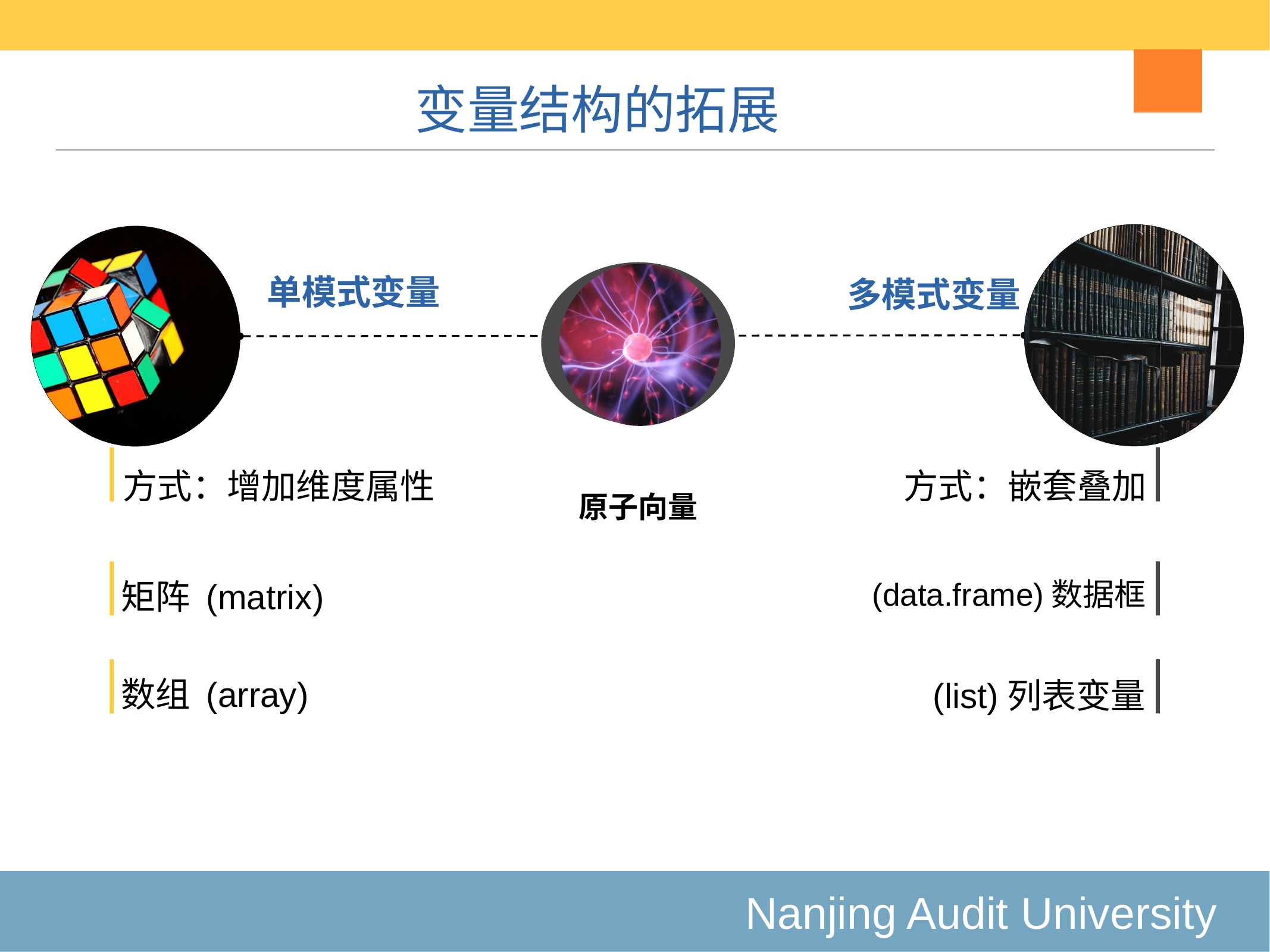

# 变量结构的拓展

单模式变量
多模式变量

方式：增加维度属性
方式：嵌套叠加

原子向量
Copy paste fonts. Choose the only option to retain text.
… …
矩阵 (matrix)
(data.frame)数据框

数组 (array)
(list)列表变量